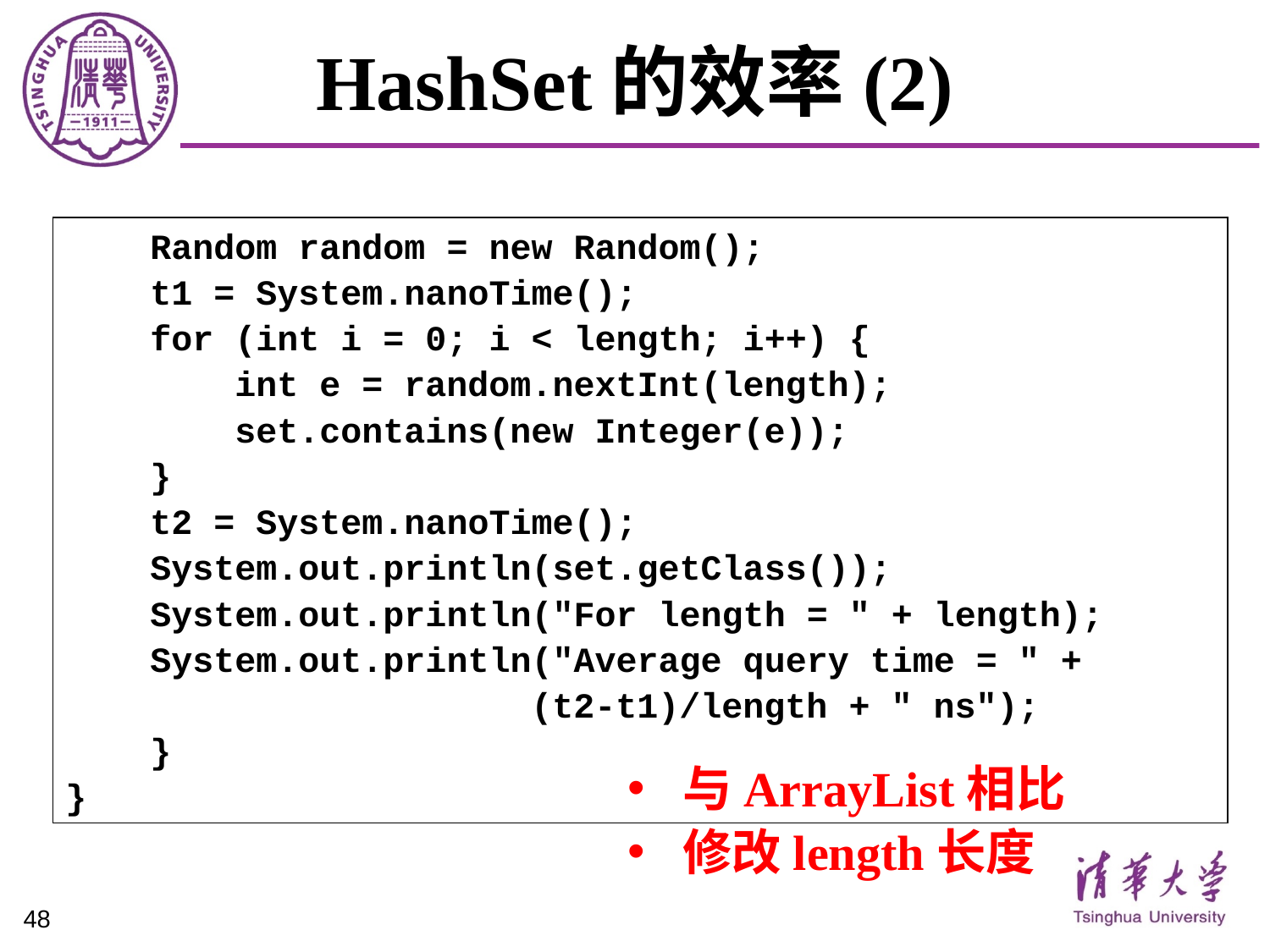

# HashSet的效率(2)
    Random random = new Random();
    t1 = System.nanoTime();
    for (int i = 0; i < length; i++) {
        int e = random.nextInt(length);
        set.contains(new Integer(e));
    }
    t2 = System.nanoTime();
    System.out.println(set.getClass());
    System.out.println("For length = " + length);
    System.out.println("Average query time = " +
                      (t2-t1)/length + " ns");
    }
}
与ArrayList相比
修改length长度
48